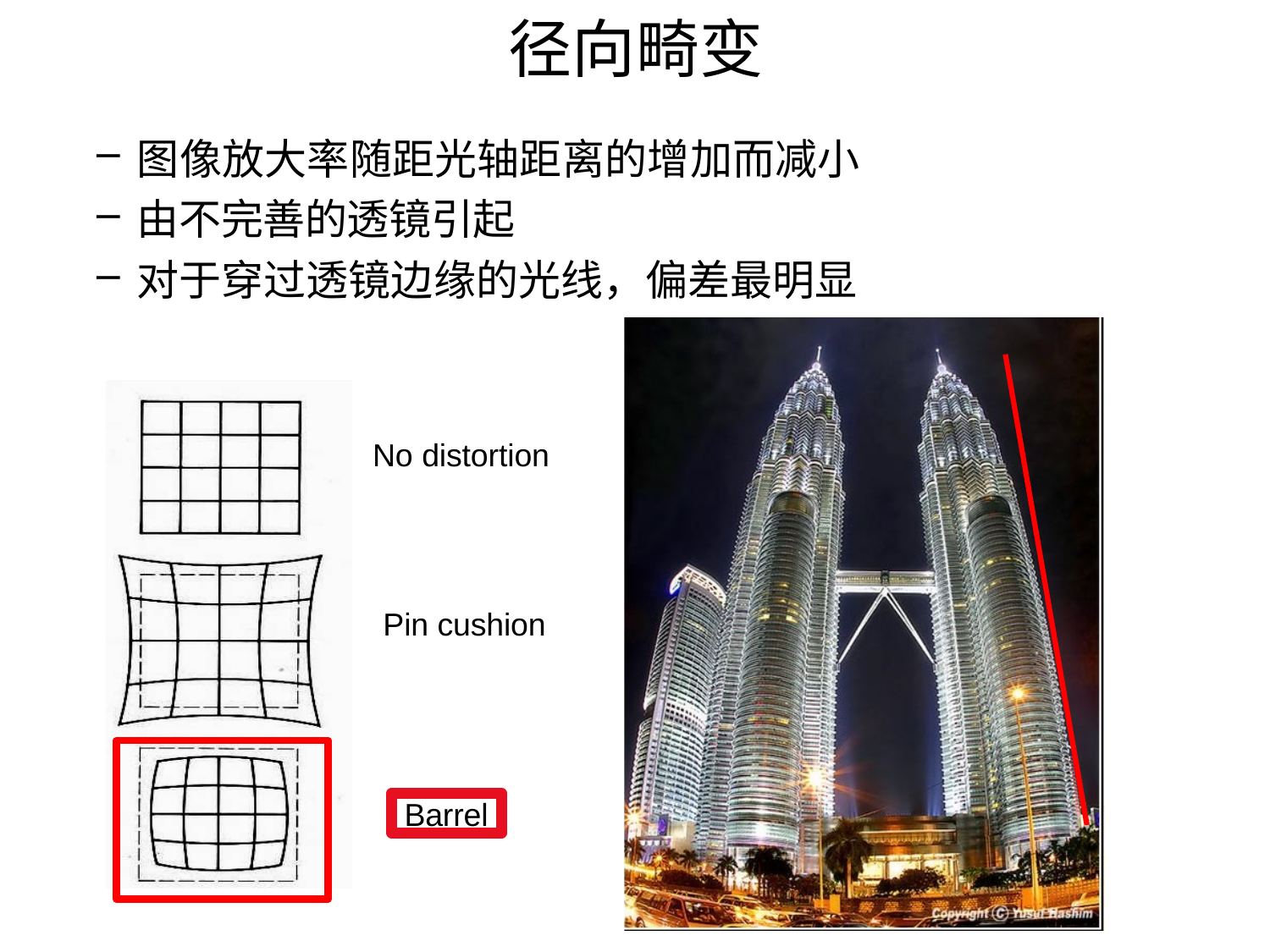

# 径向畸变
图像放大率随距光轴距离的增加而减小
由不完善的透镜引起
对于穿过透镜边缘的光线，偏差最明显

No distortion
Pin cushion

Barrel